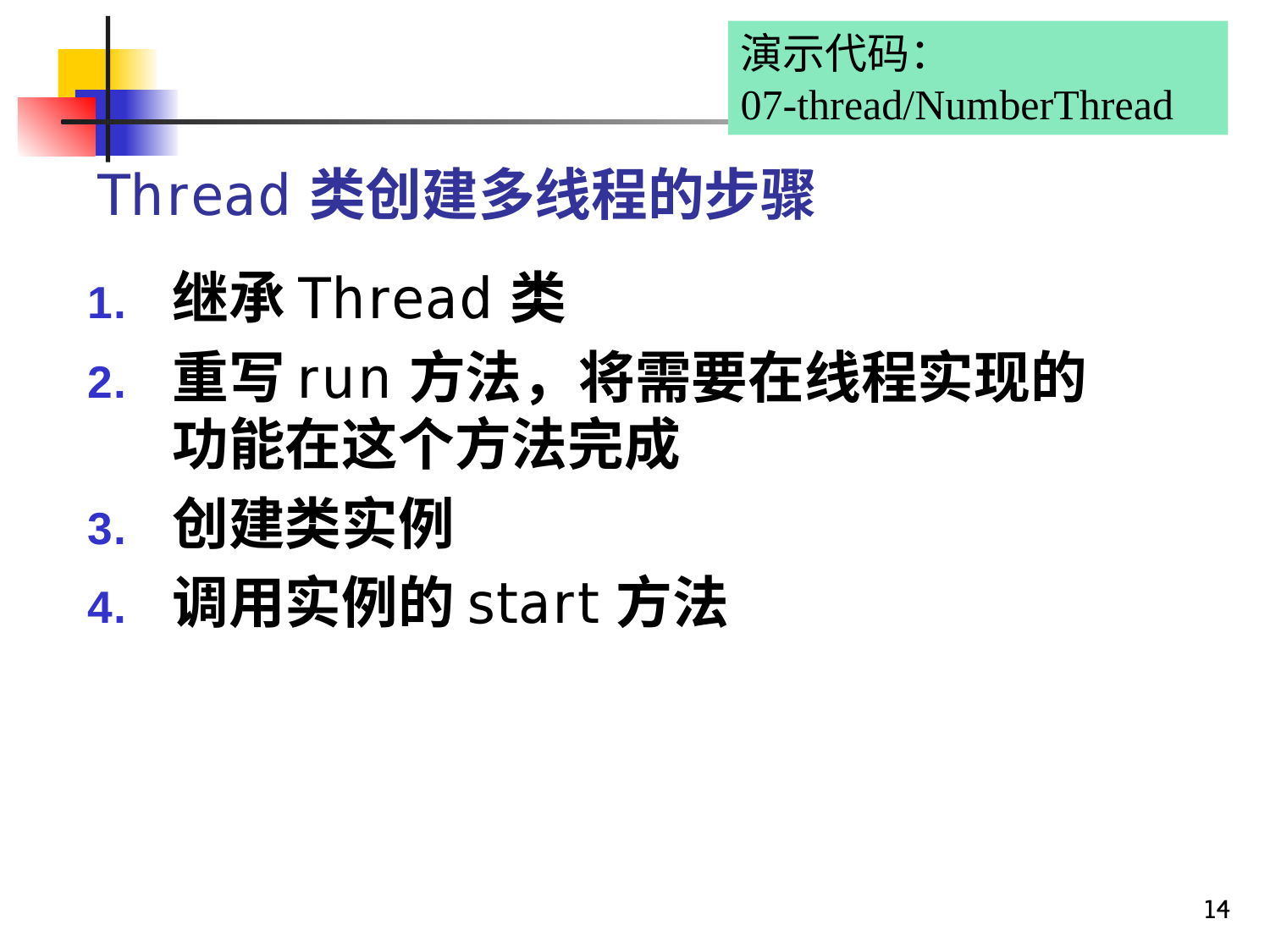

演示代码：
07-thread/NumberThread
# Thread类创建多线程的步骤
继承Thread类
重写run方法，将需要在线程实现的功能在这个方法完成
创建类实例
调用实例的start方法
14